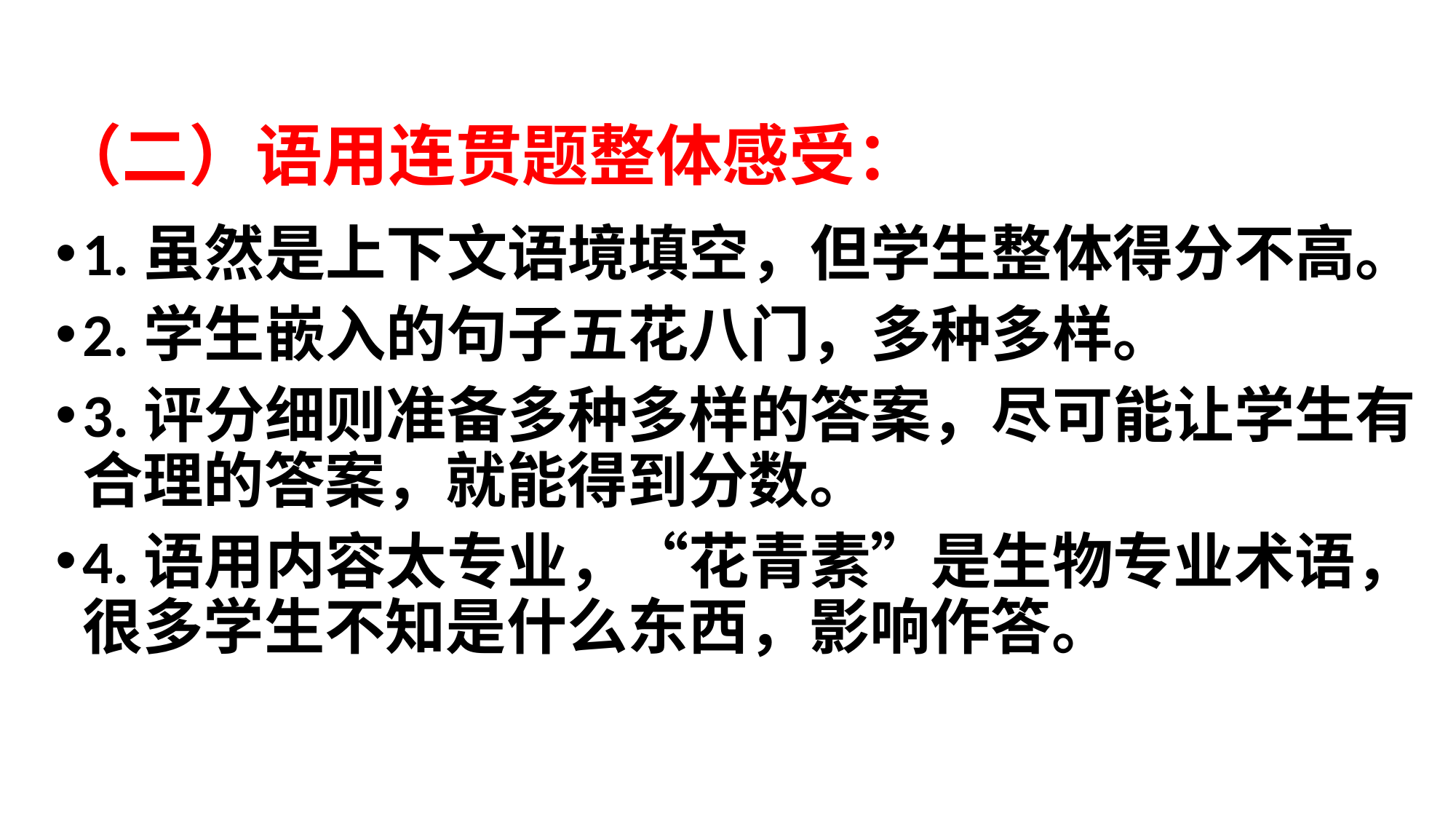

# （二）语用连贯题整体感受：
1.虽然是上下文语境填空，但学生整体得分不高。
2.学生嵌入的句子五花八门，多种多样。
3.评分细则准备多种多样的答案，尽可能让学生有合理的答案，就能得到分数。
4.语用内容太专业，“花青素”是生物专业术语，很多学生不知是什么东西，影响作答。